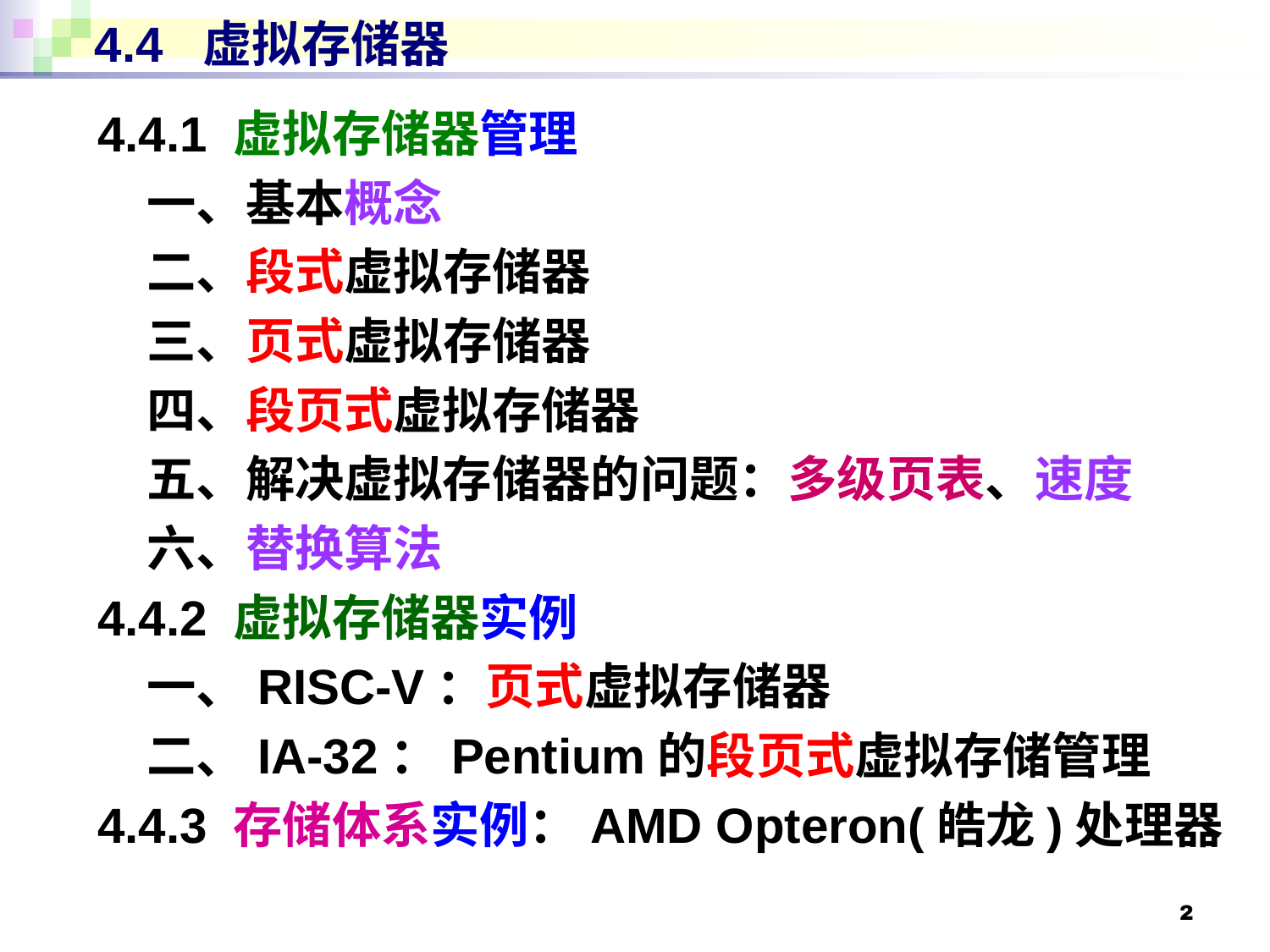

# 4.4  虚拟存储器
4.4.1 虚拟存储器管理
	一、基本概念
	二、段式虚拟存储器
	三、页式虚拟存储器
	四、段页式虚拟存储器
	五、解决虚拟存储器的问题：多级页表、速度
	六、替换算法
4.4.2 虚拟存储器实例
	一、RISC-V：页式虚拟存储器
	二、IA-32：Pentium的段页式虚拟存储管理
4.4.3 存储体系实例：AMD Opteron(皓龙)处理器
2